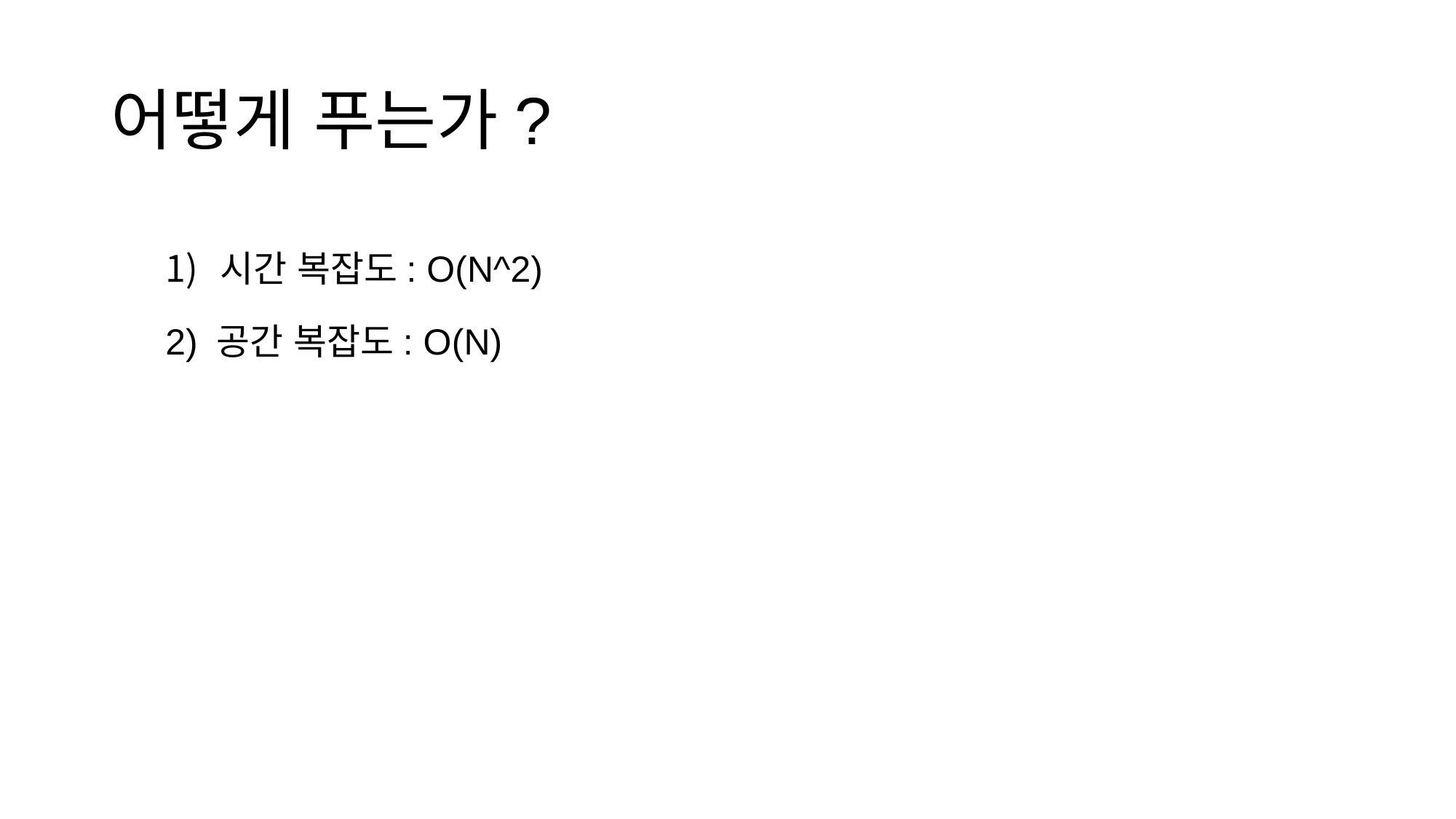

# 어떻게 푸는가?
시간 복잡도: O(N^2)
2) 공간 복잡도: O(N)